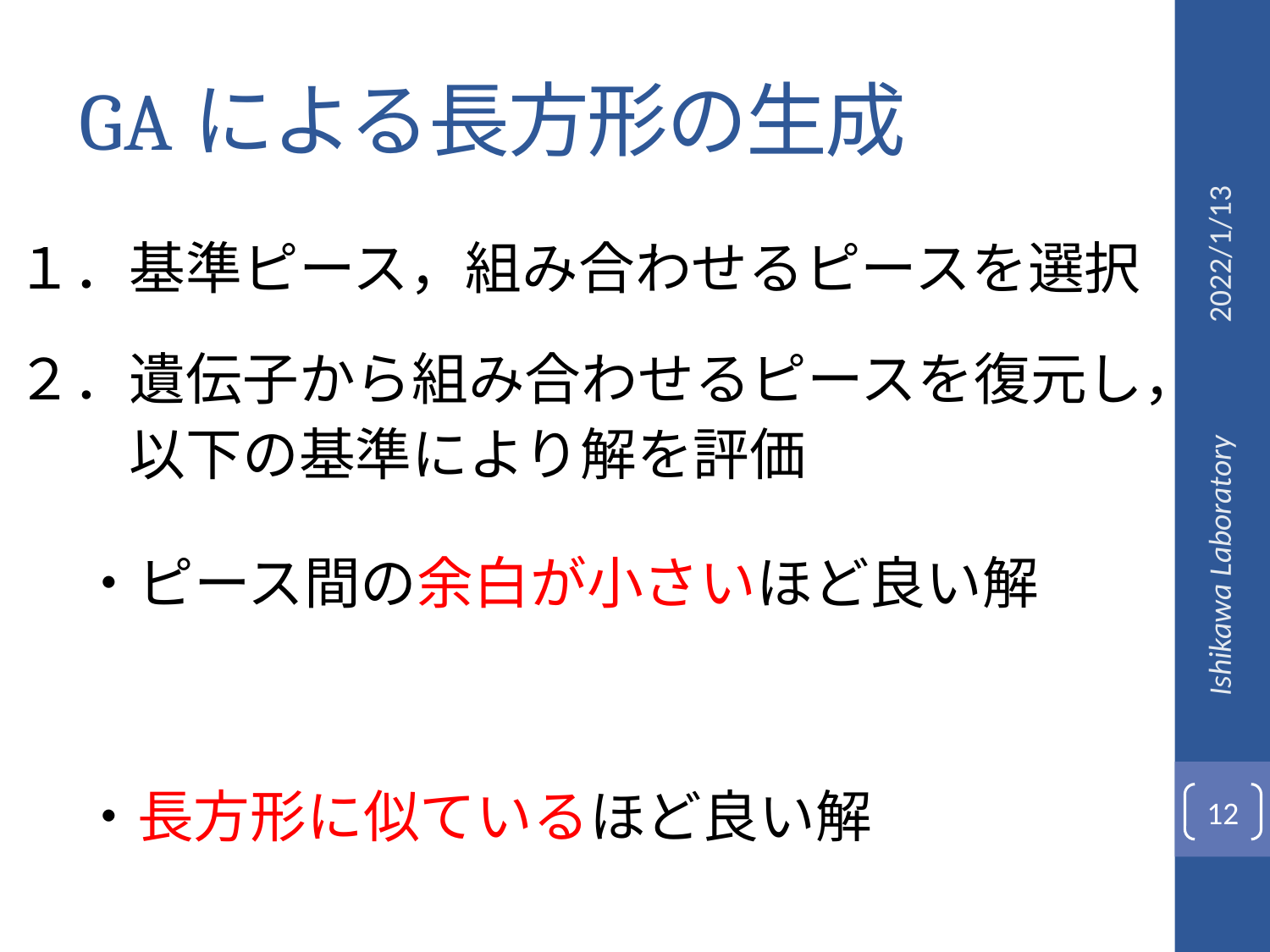

# GAによる長方形の生成
2022/1/13
１．基準ピース，組み合わせるピースを選択
２．遺伝子から組み合わせるピースを復元し，
　　以下の基準により解を評価
・ピース間の余白が小さいほど良い解
Ishikawa Laboratory
・長方形に似ているほど良い解
12